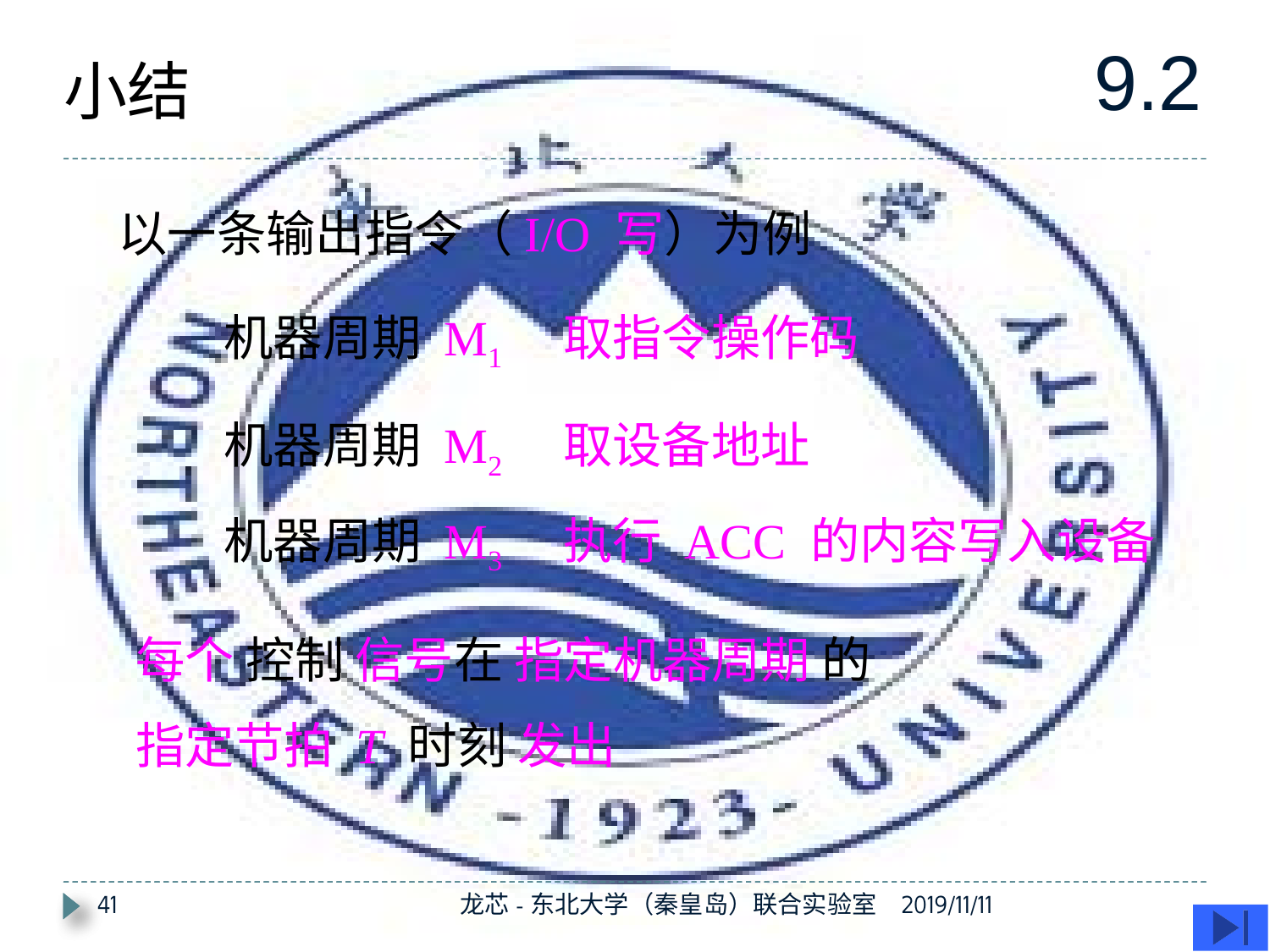

9.2
小结
以一条输出指令（I/O 写）为例
机器周期 M1    取指令操作码
机器周期 M2    取设备地址
机器周期 M3    执行 ACC 的内容写入设备
每个 控制 信号在 指定机器周期 的
指定节拍 T 时刻 发出
41
龙芯-东北大学（秦皇岛）联合实验室
2019/11/11